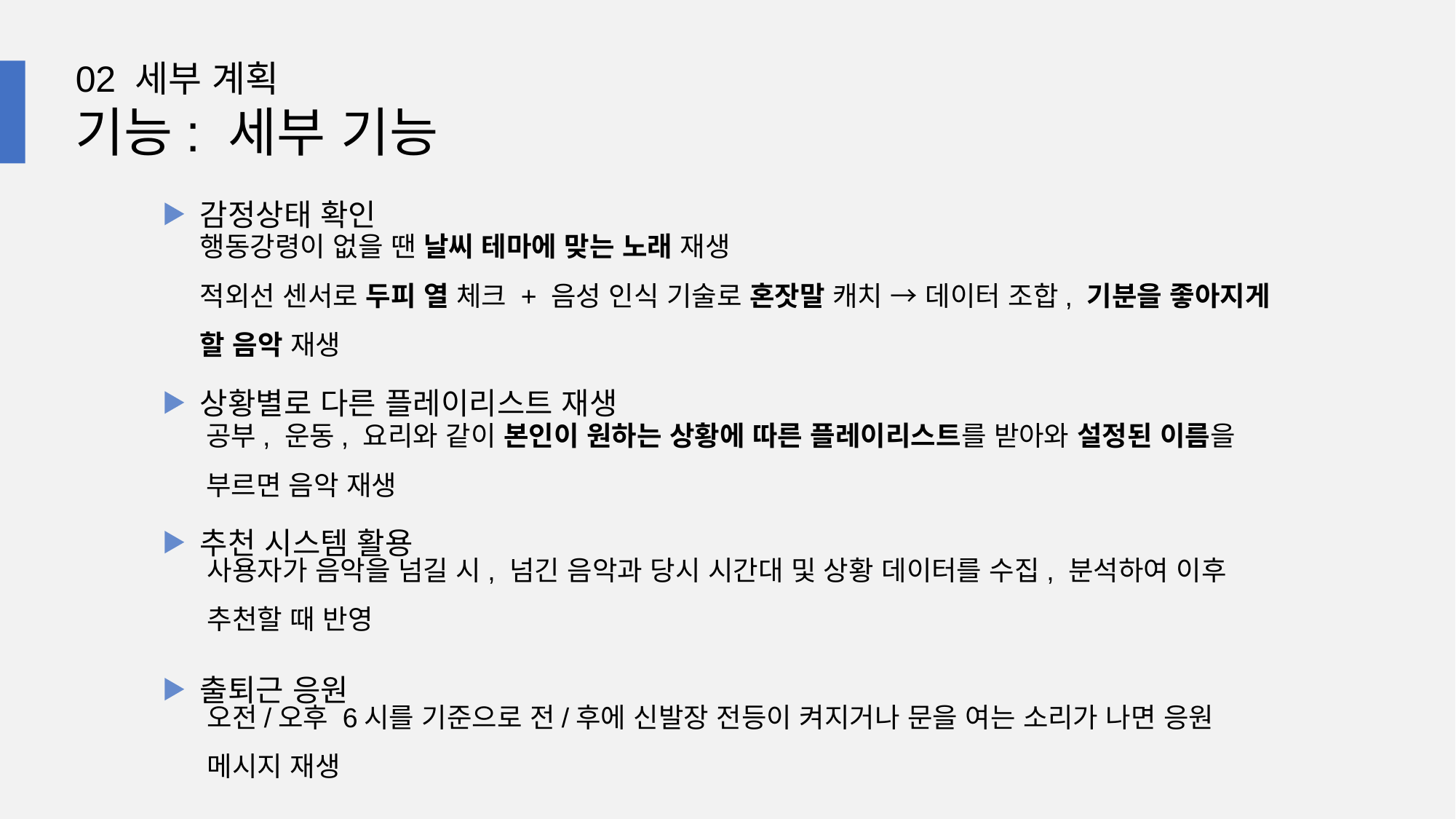

02 세부 계획
기능: 세부 기능

감정상태 확인

행동강령이 없을 땐 날씨 테마에 맞는 노래 재생
적외선 센서로 두피 열 체크 + 음성 인식 기술로 혼잣말 캐치 → 데이터 조합, 기분을 좋아지게 할 음악 재생
상황별로 다른 플레이리스트 재생

공부, 운동, 요리와 같이 본인이 원하는 상황에 따른 플레이리스트를 받아와 설정된 이름을 부르면 음악 재생
추천 시스템 활용

사용자가 음악을 넘길 시, 넘긴 음악과 당시 시간대 및 상황 데이터를 수집, 분석하여 이후 추천할 때 반영
출퇴근 응원

오전/오후 6시를 기준으로 전/후에 신발장 전등이 켜지거나 문을 여는 소리가 나면 응원 메시지 재생